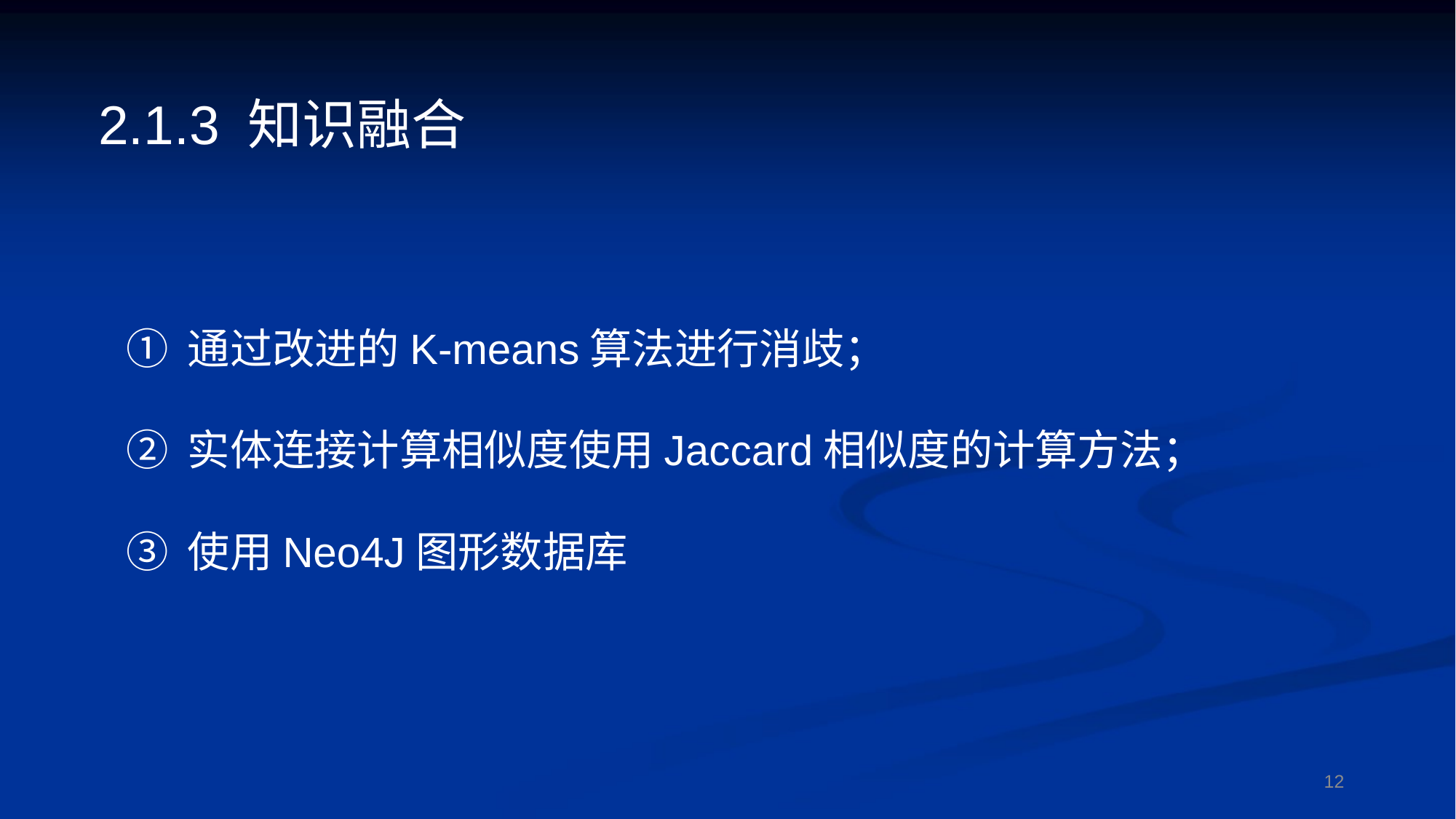

2.1.3 知识融合
通过改进的K-means算法进行消歧；
实体连接计算相似度使用Jaccard相似度的计算方法；
使用Neo4J图形数据库

12